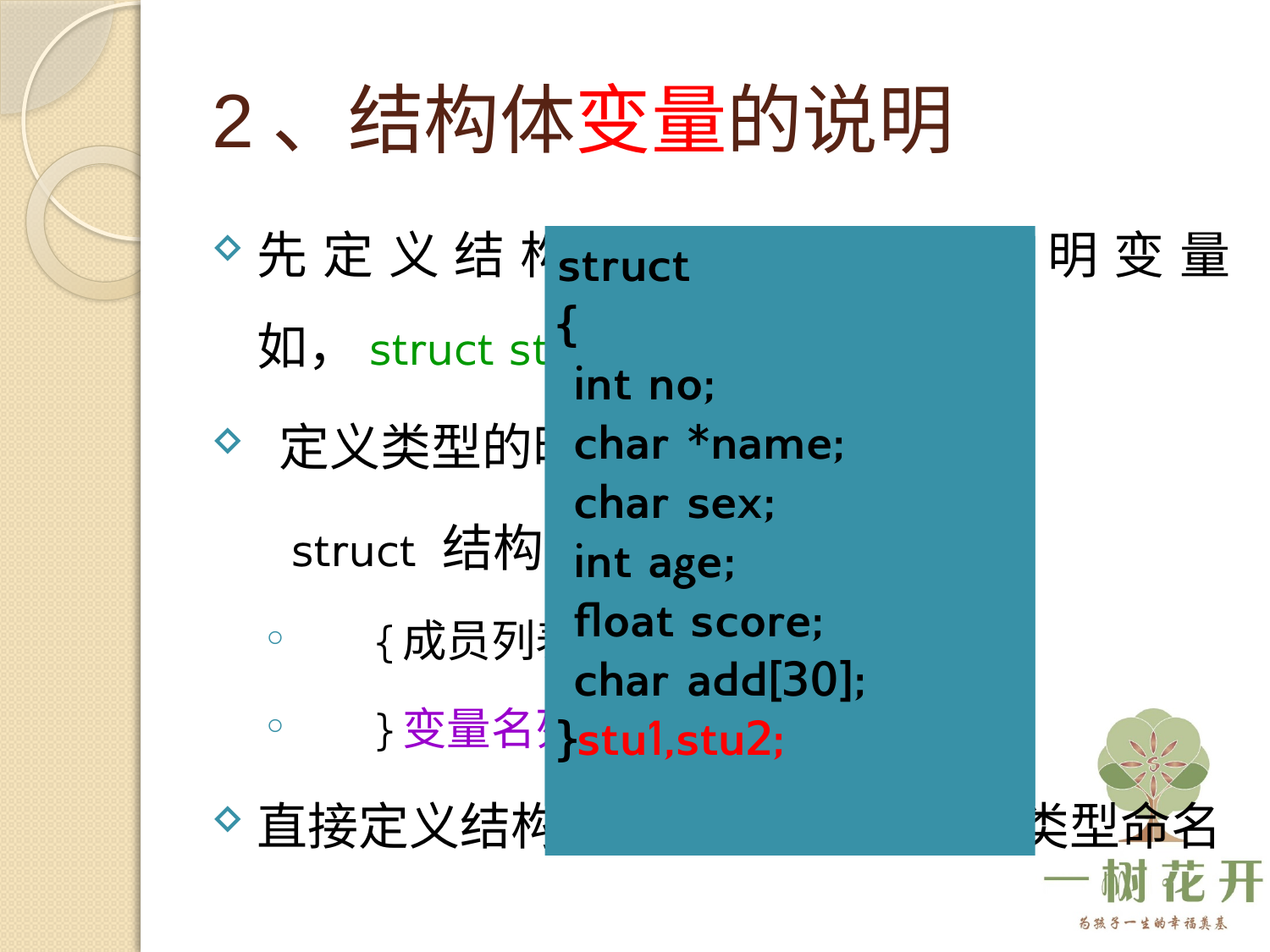

# 2、结构体变量的说明
先定义结构体类型，然后声明变量  如，struct student stu1,stu2;
 定义类型的时候直接声明
     struct 结构体名
      {成员列表；
      }变量名列表；
直接定义结构体类型变量，而不给类型命名

struct
{
 int no;
 char *name;
 char sex;
 int age;
 float score;
 char add[30];
}stu1,stu2;

struct student
{int no;
 char *name;
 char sex;
 int age;
 float score;
 char add[30];
}stu1,stu2;

4